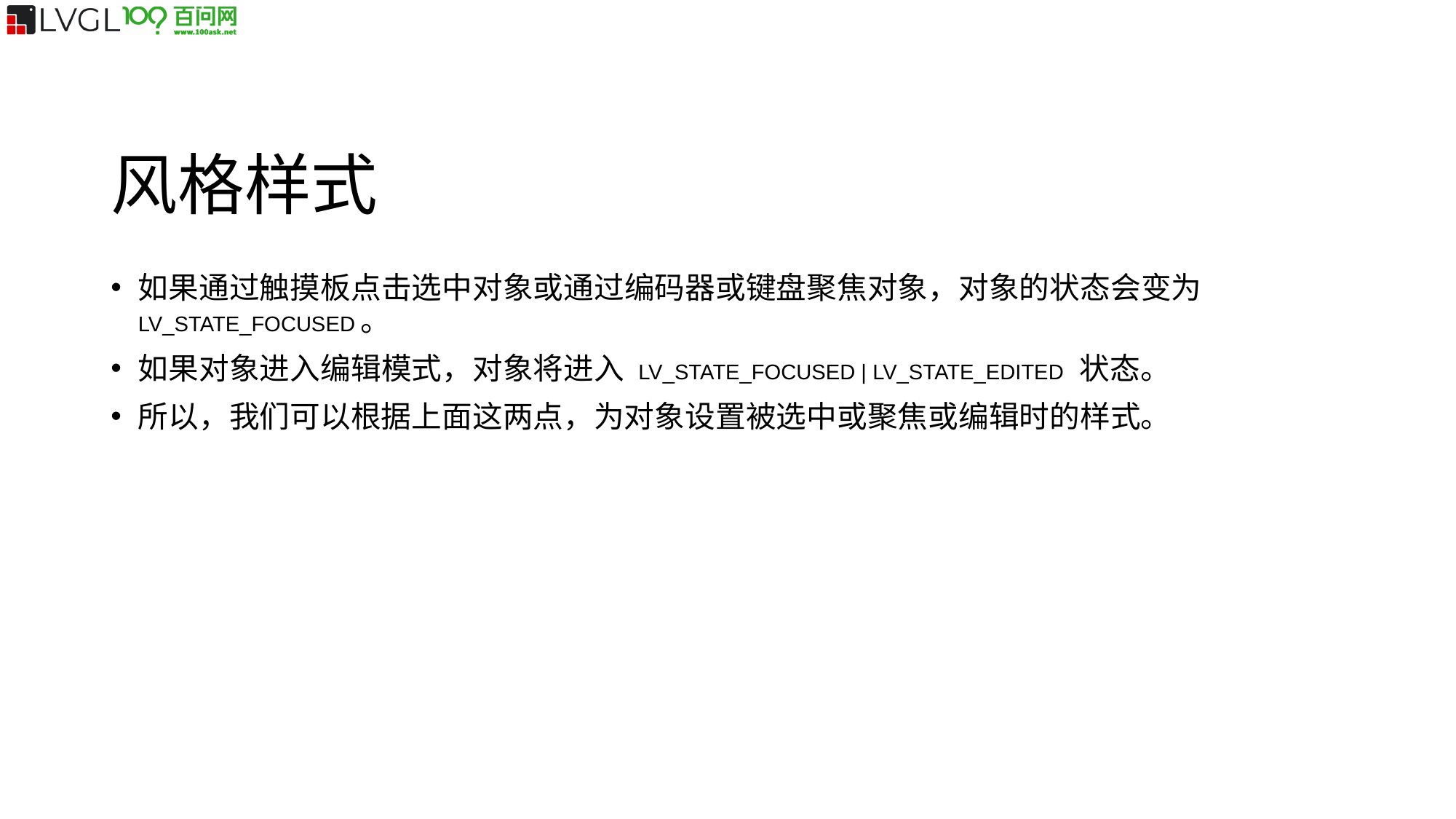

风格样式
如果通过触摸板点击选中对象或通过编码器或键盘聚焦对象，对象的状态会变为 LV_STATE_FOCUSED。
如果对象进入编辑模式，对象将进入 LV_STATE_FOCUSED | LV_STATE_EDITED 状态。
所以，我们可以根据上面这两点，为对象设置被选中或聚焦或编辑时的样式。